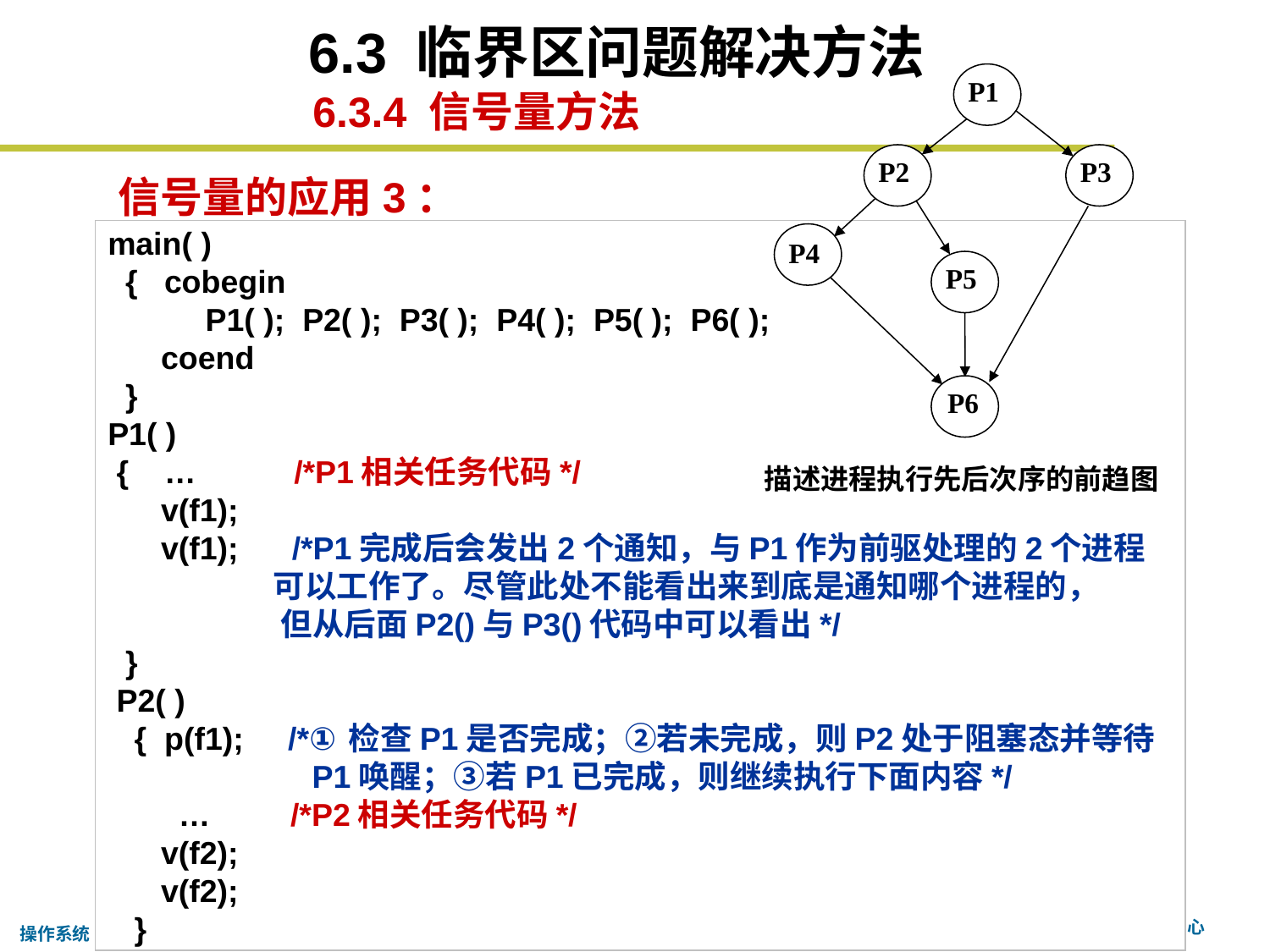

6.3 临界区问题解决方法

P1

P2
P3

P4

P5

P6
描述进程执行先后次序的前趋图
6.3.4 信号量方法
信号量的应用3：
main( )
  {   cobegin
           P1( );  P2( );  P3( );  P4( );  P5( );  P6( );
      coend
  }
P1( )
 {    …           /*P1相关任务代码*/
      v(f1);
      v(f1);      /*P1完成后会发出2个通知，与P1作为前驱处理的2个进程
                       可以工作了。尽管此处不能看出来到底是通知哪个进程的，
                       但从后面P2()与P3()代码中可以看出*/
  }
 P2( )
   {  p(f1);     /*①检查P1是否完成；②若未完成，则P2处于阻塞态并等待
                       P1唤醒；③若P1已完成，则继续执行下面内容*/
        …         /*P2相关任务代码*/
      v(f2);
      v(f2);
   }